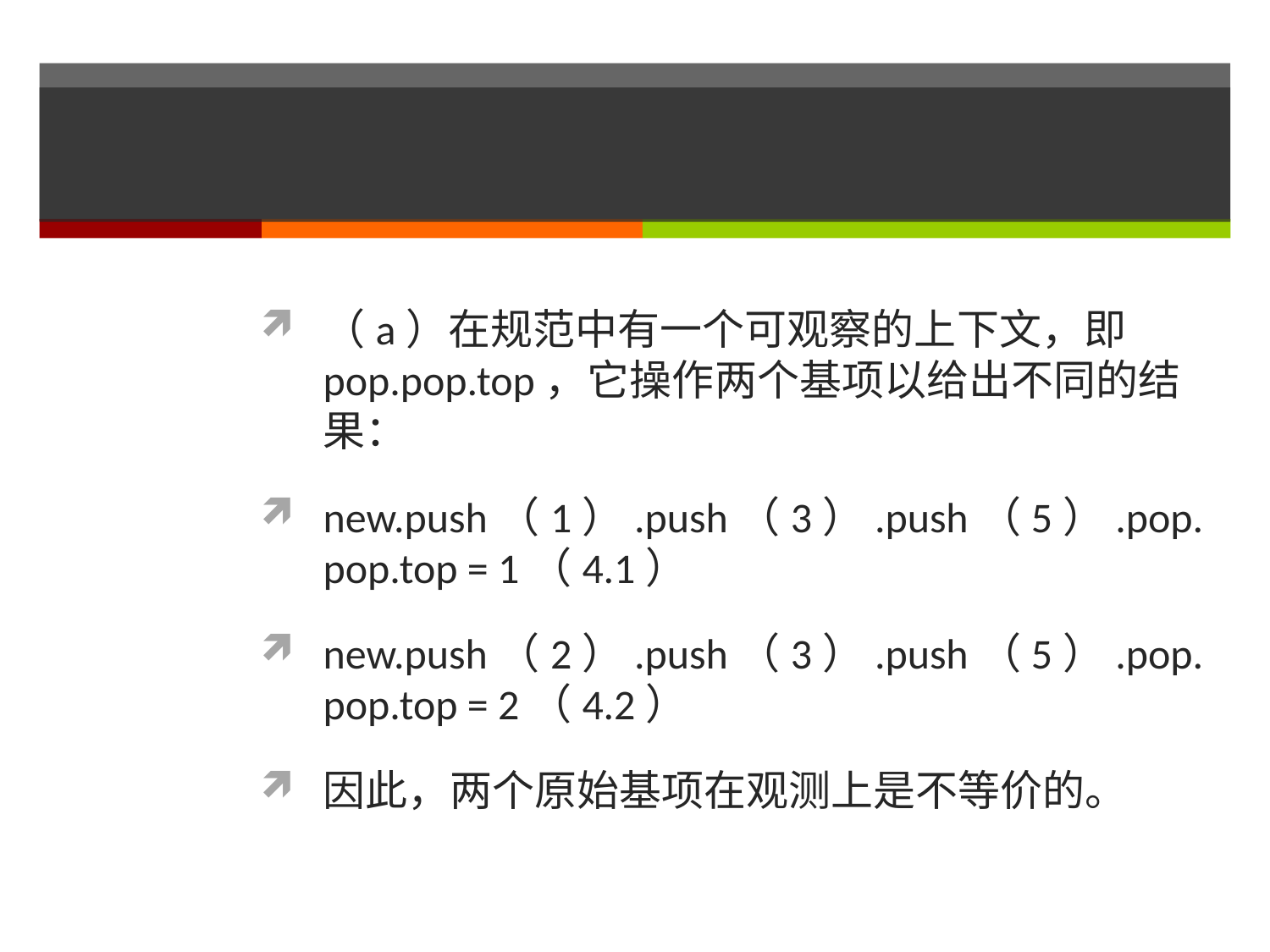

#
（a）在规范中有一个可观察的上下文，即pop.pop.top，它操作两个基项以给出不同的结果：
new.push（1）.push（3）.push（5）.pop.pop.top = 1（4.1）
new.push（2）.push（3）.push（5）.pop.pop.top = 2（4.2）
因此，两个原始基项在观测上是不等价的。